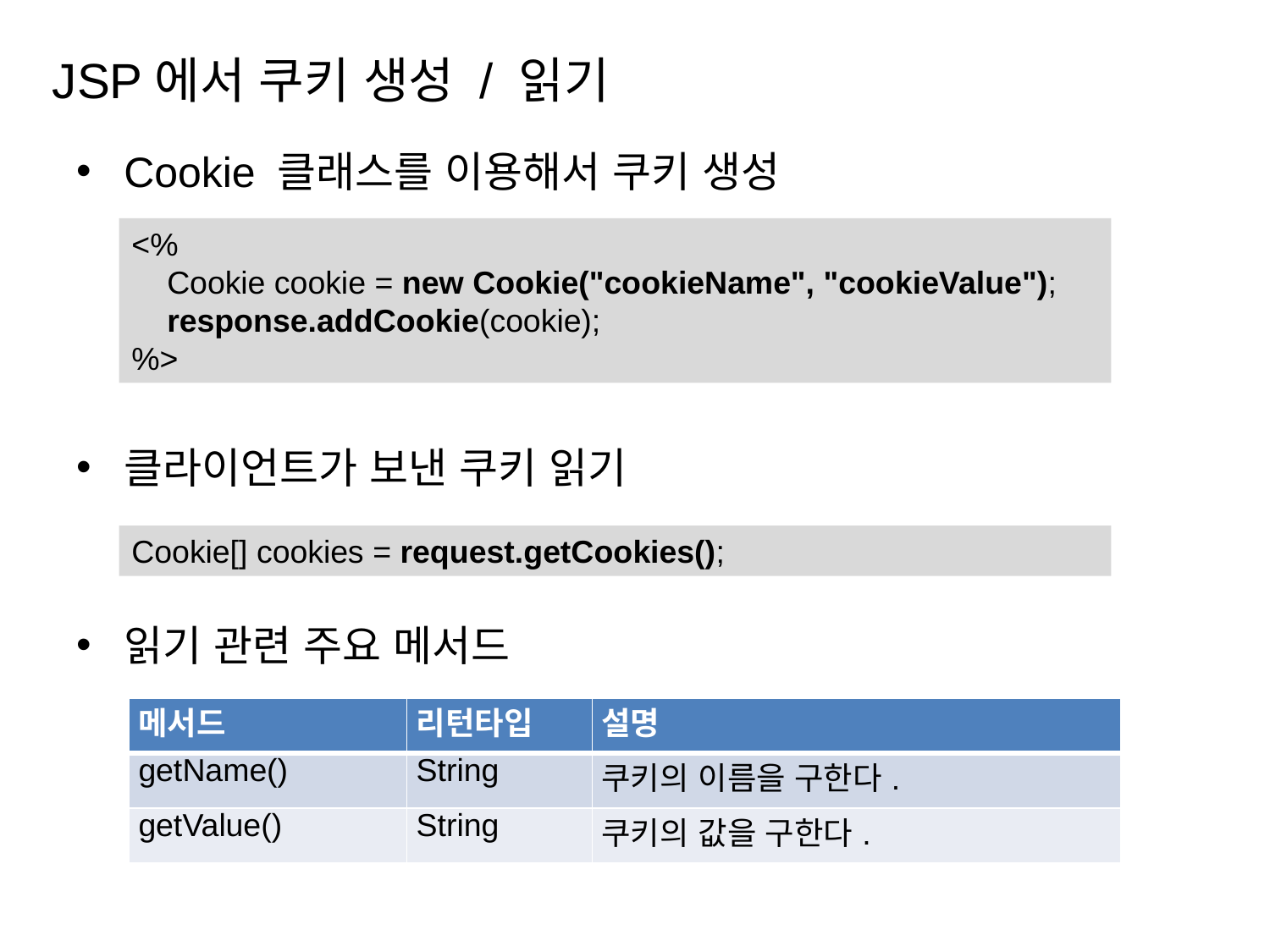

# JSP에서 쿠키 생성 / 읽기
Cookie 클래스를 이용해서 쿠키 생성

클라이언트가 보낸 쿠키 읽기

읽기 관련 주요 메서드
<%
    Cookie cookie = new Cookie("cookieName", "cookieValue");
    response.addCookie(cookie);
%>
Cookie[] cookies = request.getCookies();
| 메서드 | 리턴타입 | 설명 |
| --- | --- | --- |
| getName() | String | 쿠키의 이름을 구한다. |
| getValue() | String | 쿠키의 값을 구한다. |